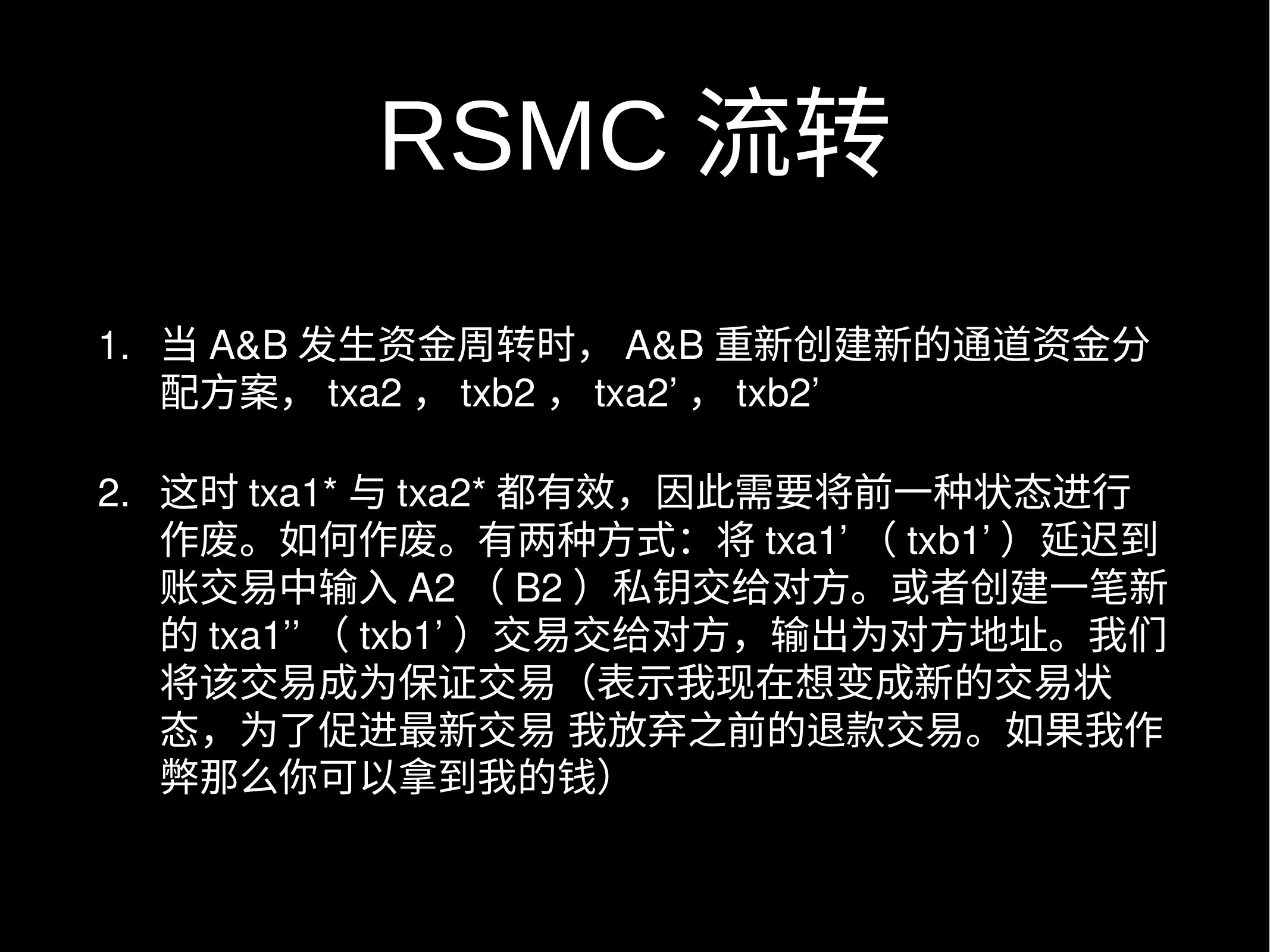

# RSMC流转
当A&B发生资金周转时，A&B重新创建新的通道资金分配方案，txa2，txb2，txa2’，txb2’
这时txa1*与txa2*都有效，因此需要将前一种状态进行作废。如何作废。有两种方式：将txa1’（txb1’）延迟到账交易中输入A2（B2）私钥交给对方。或者创建一笔新的txa1’’（txb1’）交易交给对方，输出为对方地址。我们将该交易成为保证交易（表示我现在想变成新的交易状态，为了促进最新交易 我放弃之前的退款交易。如果我作弊那么你可以拿到我的钱）